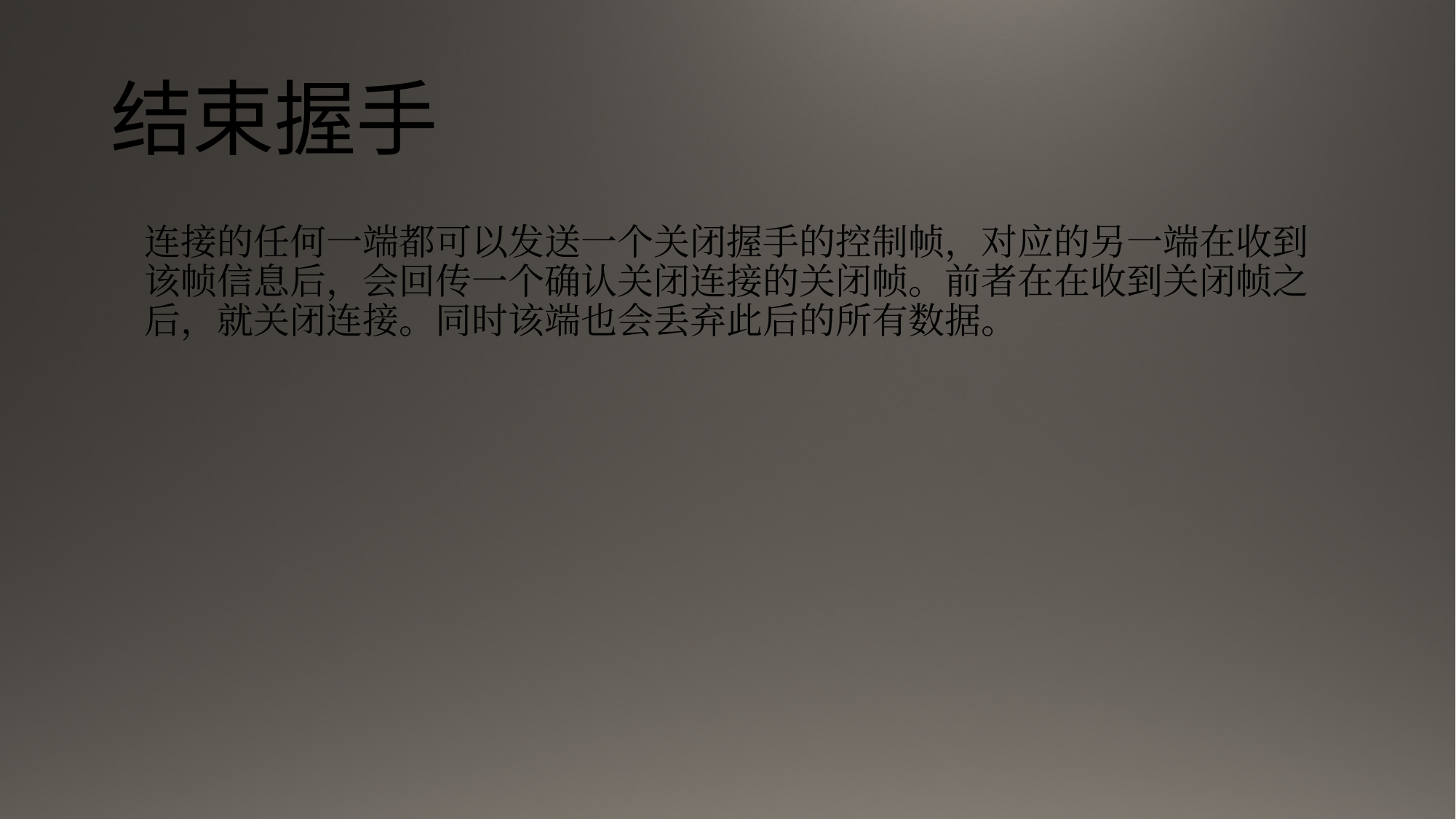

# 结束握手
连接的任何一端都可以发送一个关闭握手的控制帧，对应的另一端在收到该帧信息后，会回传一个确认关闭连接的关闭帧。前者在在收到关闭帧之后，就关闭连接。同时该端也会丢弃此后的所有数据。